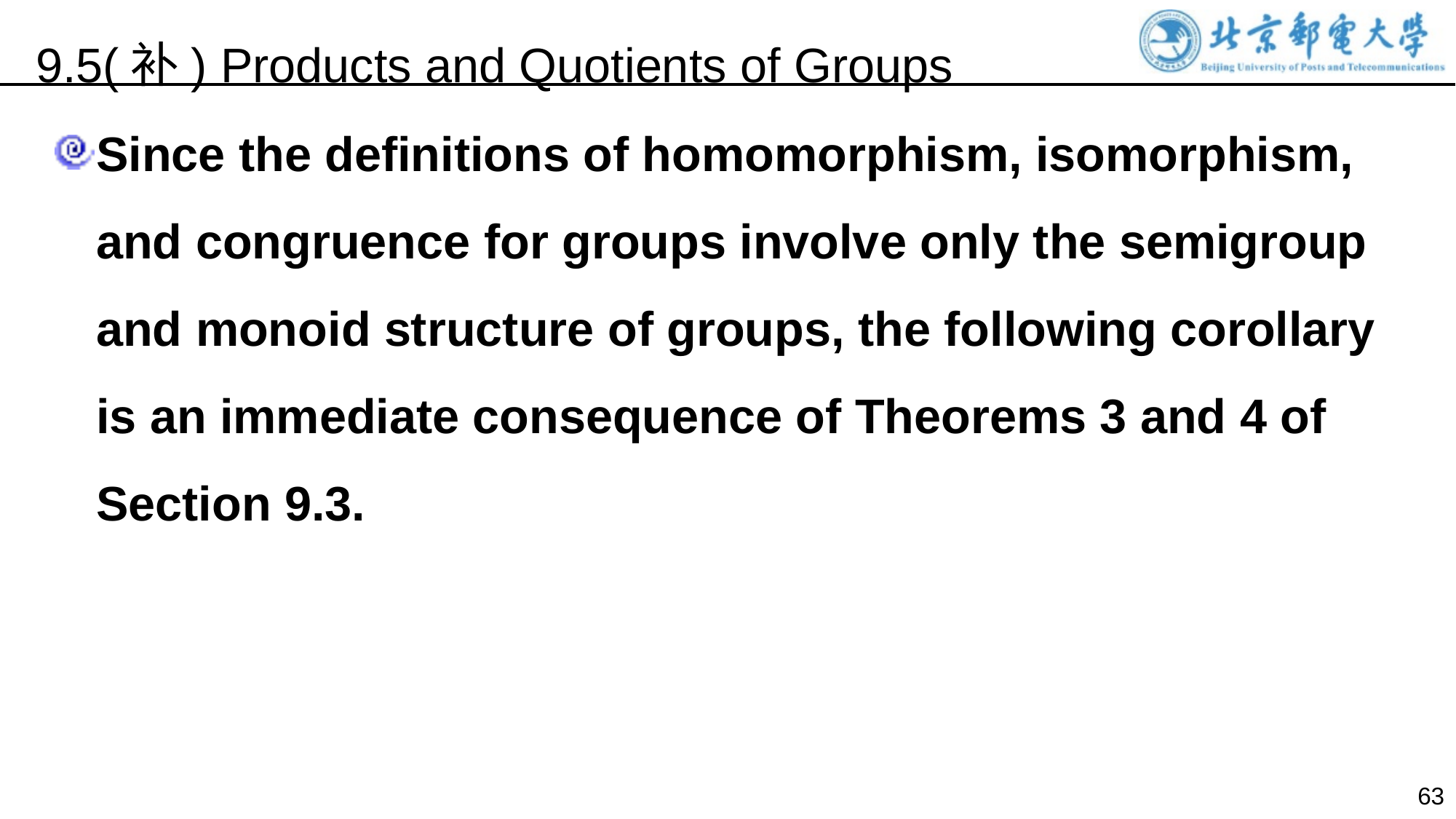

9.5(补) Products and Quotients of Groups
Since the definitions of homomorphism, isomorphism, and congruence for groups involve only the semigroup and monoid structure of groups, the following corollary is an immediate consequence of Theorems 3 and 4 of Section 9.3.